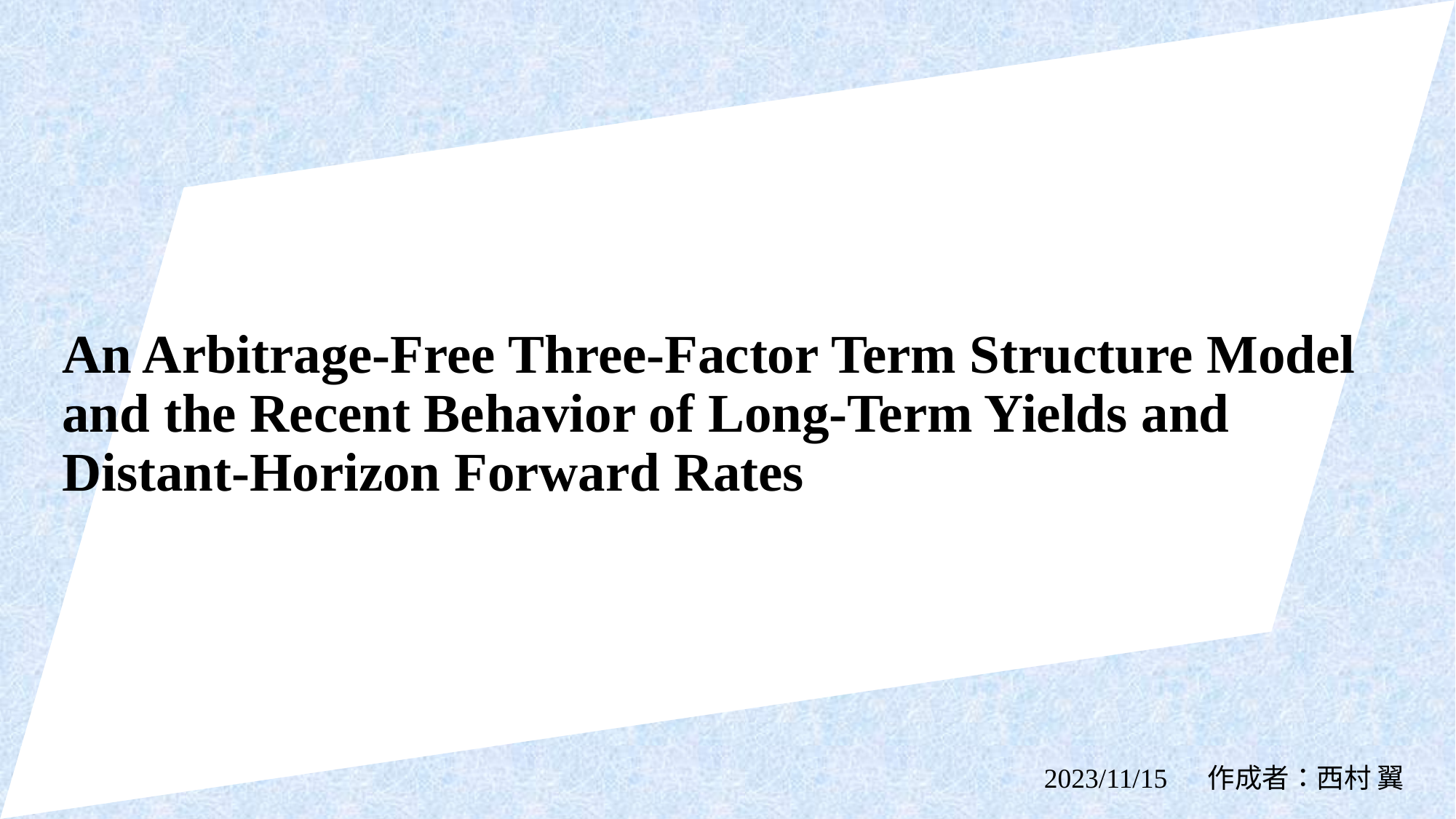

# An Arbitrage-Free Three-Factor Term Structure Model and the Recent Behavior of Long-Term Yields and Distant-Horizon Forward Rates
2023/11/15 　作成者：西村 翼